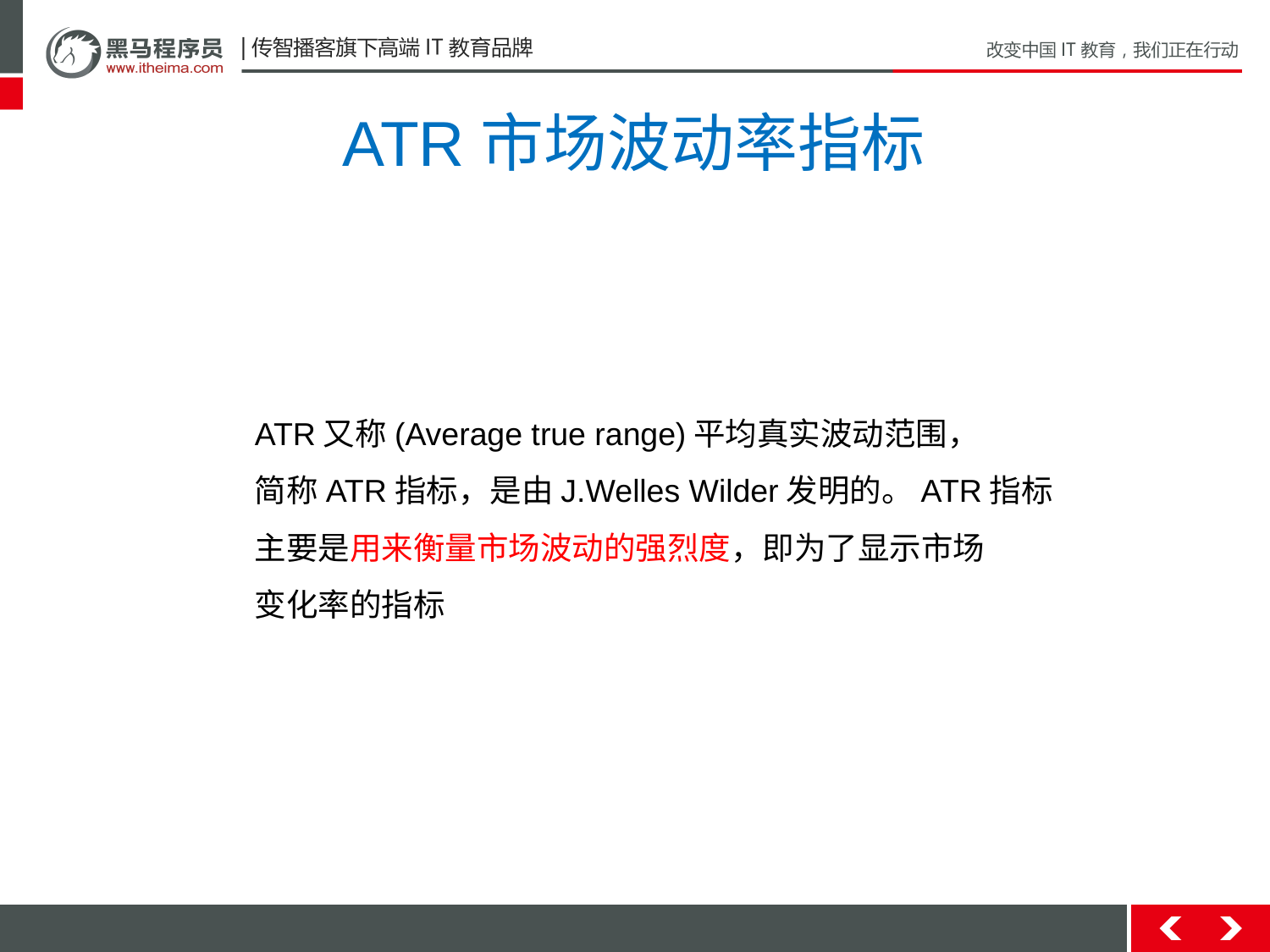

# ATR市场波动率指标
ATR又称(Average true range)平均真实波动范围，
简称ATR指标，是由J.Welles Wilder发明的。ATR指标
主要是用来衡量市场波动的强烈度，即为了显示市场
变化率的指标